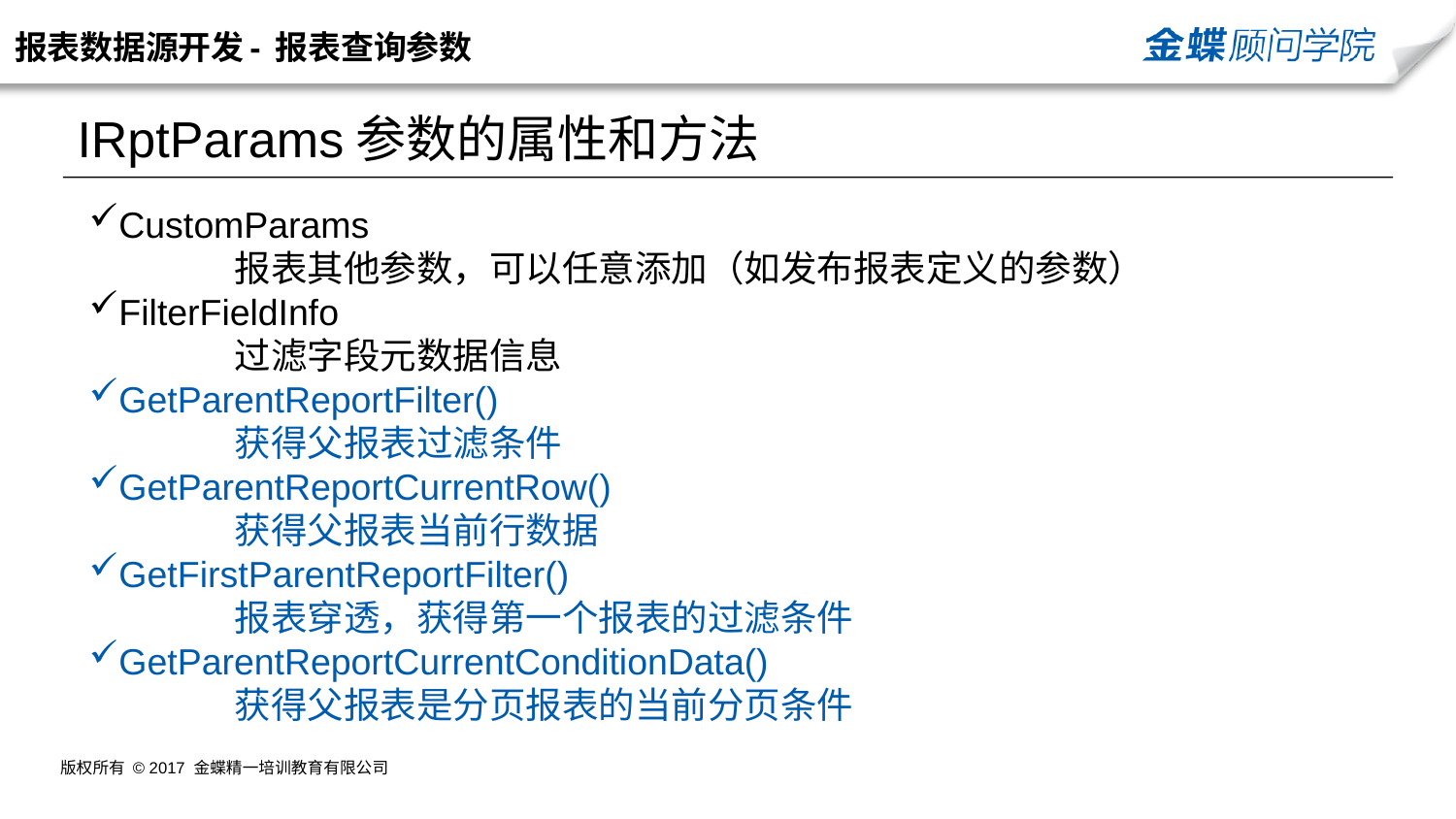

报表数据源开发- 报表查询参数

IRptParams参数的属性和方法

CustomParams
	报表其他参数，可以任意添加（如发布报表定义的参数）
FilterFieldInfo
	过滤字段元数据信息
GetParentReportFilter()
	获得父报表过滤条件
GetParentReportCurrentRow()
	获得父报表当前行数据
GetFirstParentReportFilter()
	报表穿透，获得第一个报表的过滤条件
GetParentReportCurrentConditionData()
	获得父报表是分页报表的当前分页条件